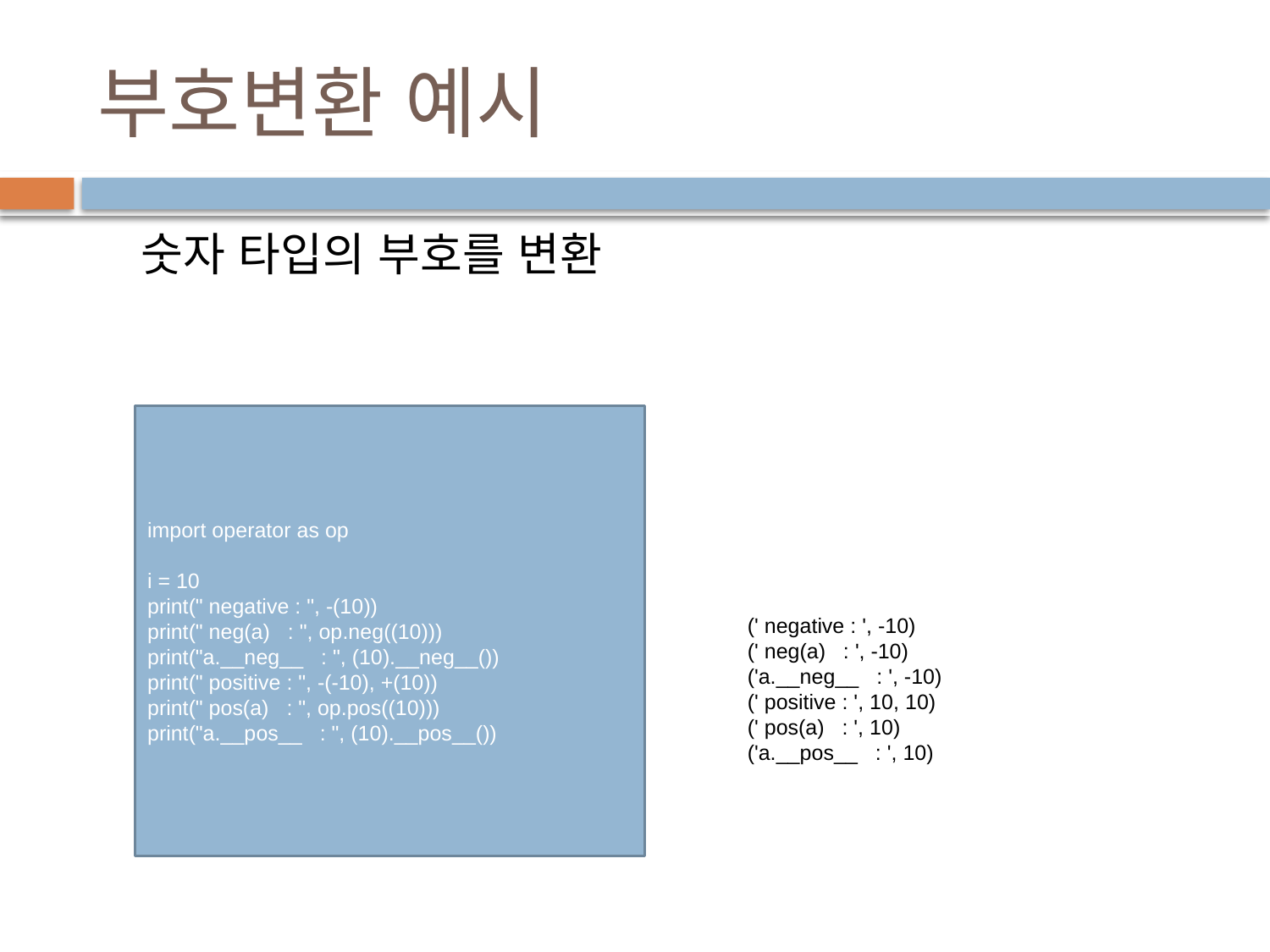

# 부호변환 예시
숫자 타입의 부호를 변환
import operator as op

i = 10
print(" negative : ", -(10))
print(" neg(a)   : ", op.neg((10)))
print("a.__neg__   : ", (10).__neg__())
print(" positive : ", -(-10), +(10))
print(" pos(a)   : ", op.pos((10)))
print("a.__pos__   : ", (10).__pos__())
(' negative : ', -10)
(' neg(a)   : ', -10)
('a.__neg__   : ', -10)
(' positive : ', 10, 10)
(' pos(a)   : ', 10)
('a.__pos__   : ', 10)